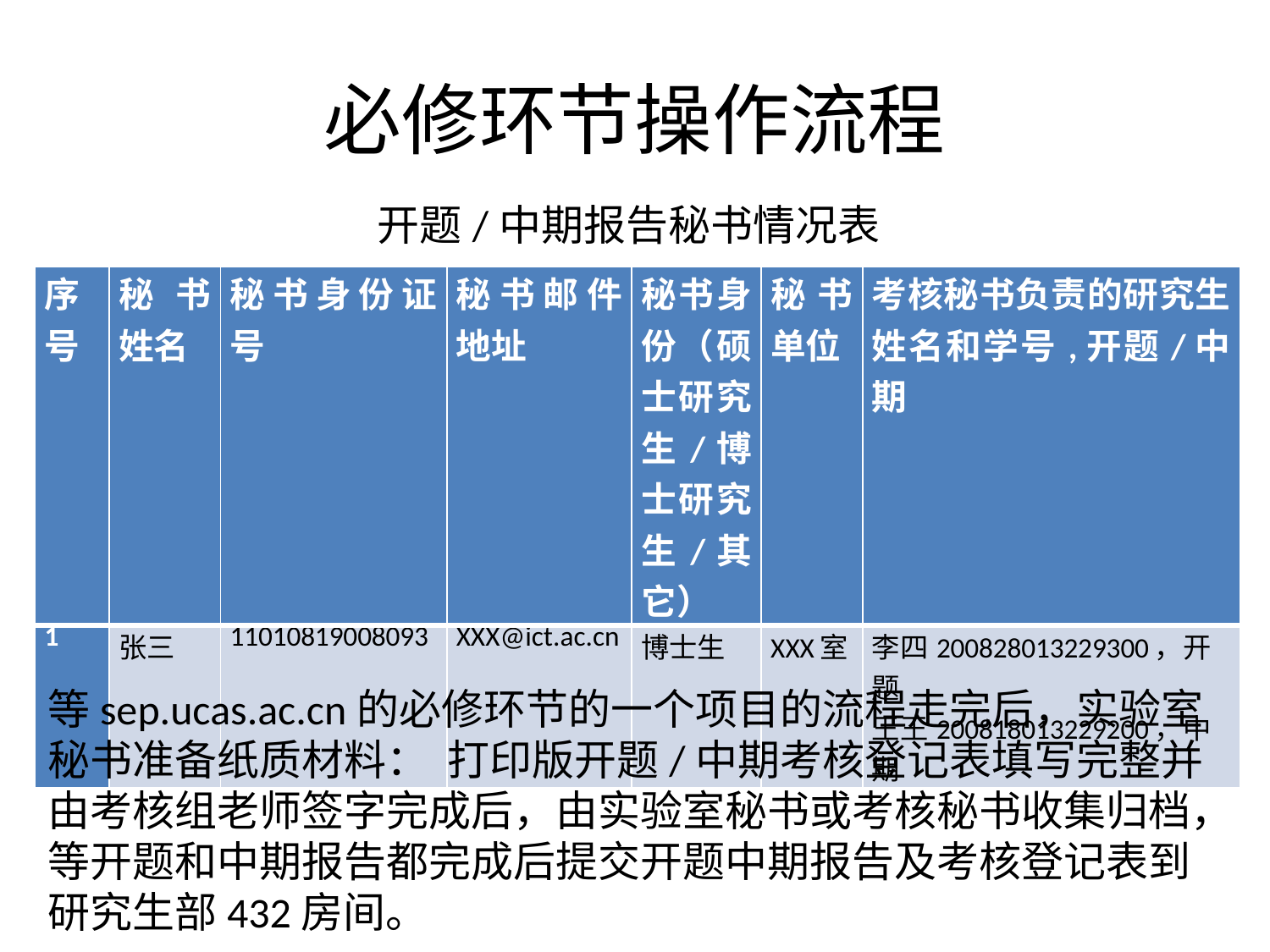

# 必修环节操作流程
开题/中期报告秘书情况表
| 序号 | 秘书姓名 | 秘书身份证号 | 秘书邮件地址 | 秘书身份（硕士研究生/博士研究生/其它） | 秘书单位 | 考核秘书负责的研究生姓名和学号,开题/中期 |
| --- | --- | --- | --- | --- | --- | --- |
| 1 | 张三 | 11010819008093 | XXX@ict.ac.cn | 博士生 | XXX室 | 李四200828013229300，开题 王王200818013229200，中期 |
等sep.ucas.ac.cn的必修环节的一个项目的流程走完后，实验室秘书准备纸质材料：  打印版开题/中期考核登记表填写完整并由考核组老师签字完成后，由实验室秘书或考核秘书收集归档，等开题和中期报告都完成后提交开题中期报告及考核登记表到研究生部432房间。